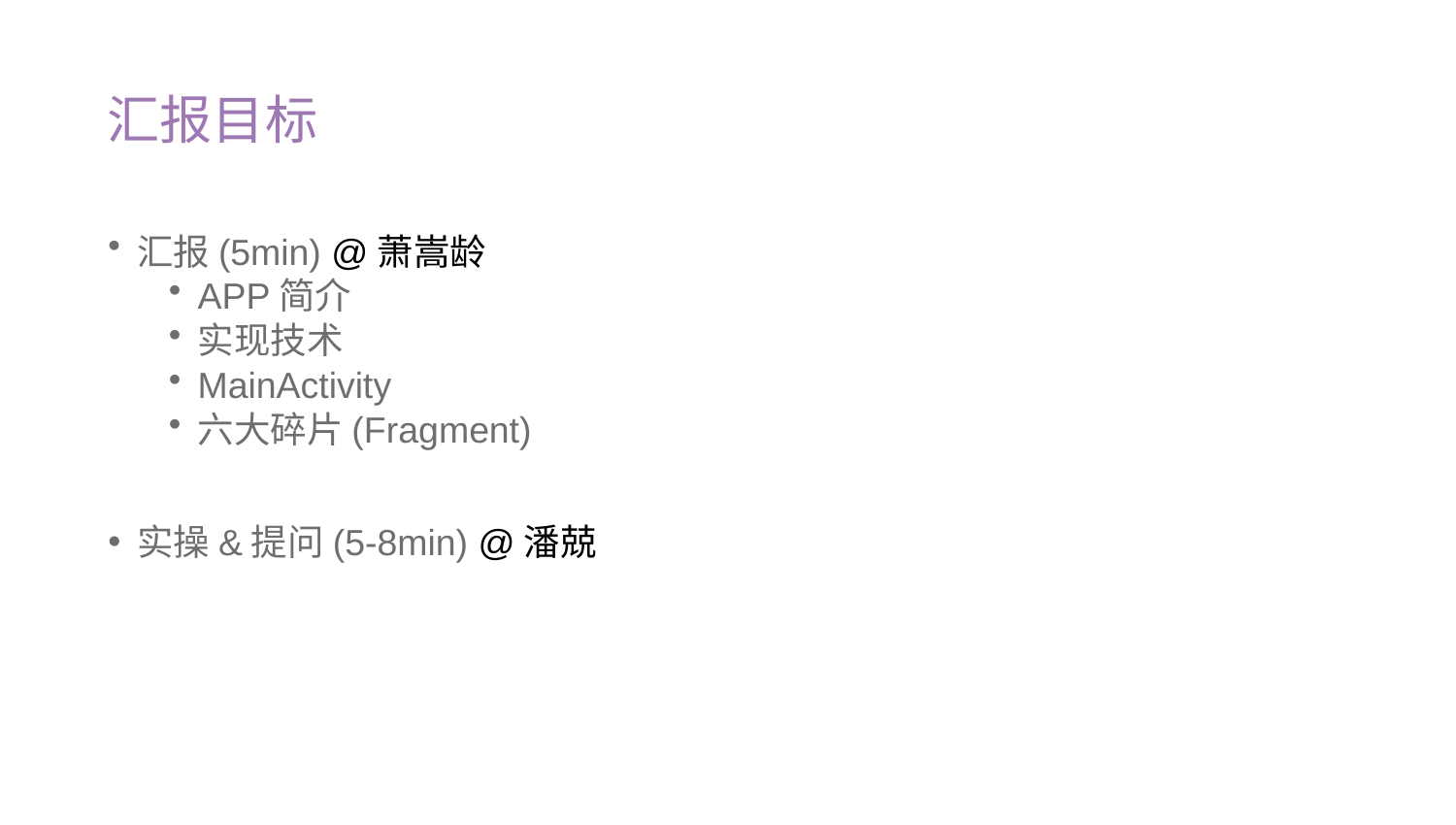

# 汇报目标
汇报(5min) @萧嵩龄
APP简介
实现技术
MainActivity
六大碎片(Fragment)

实操&提问(5-8min) @潘兢